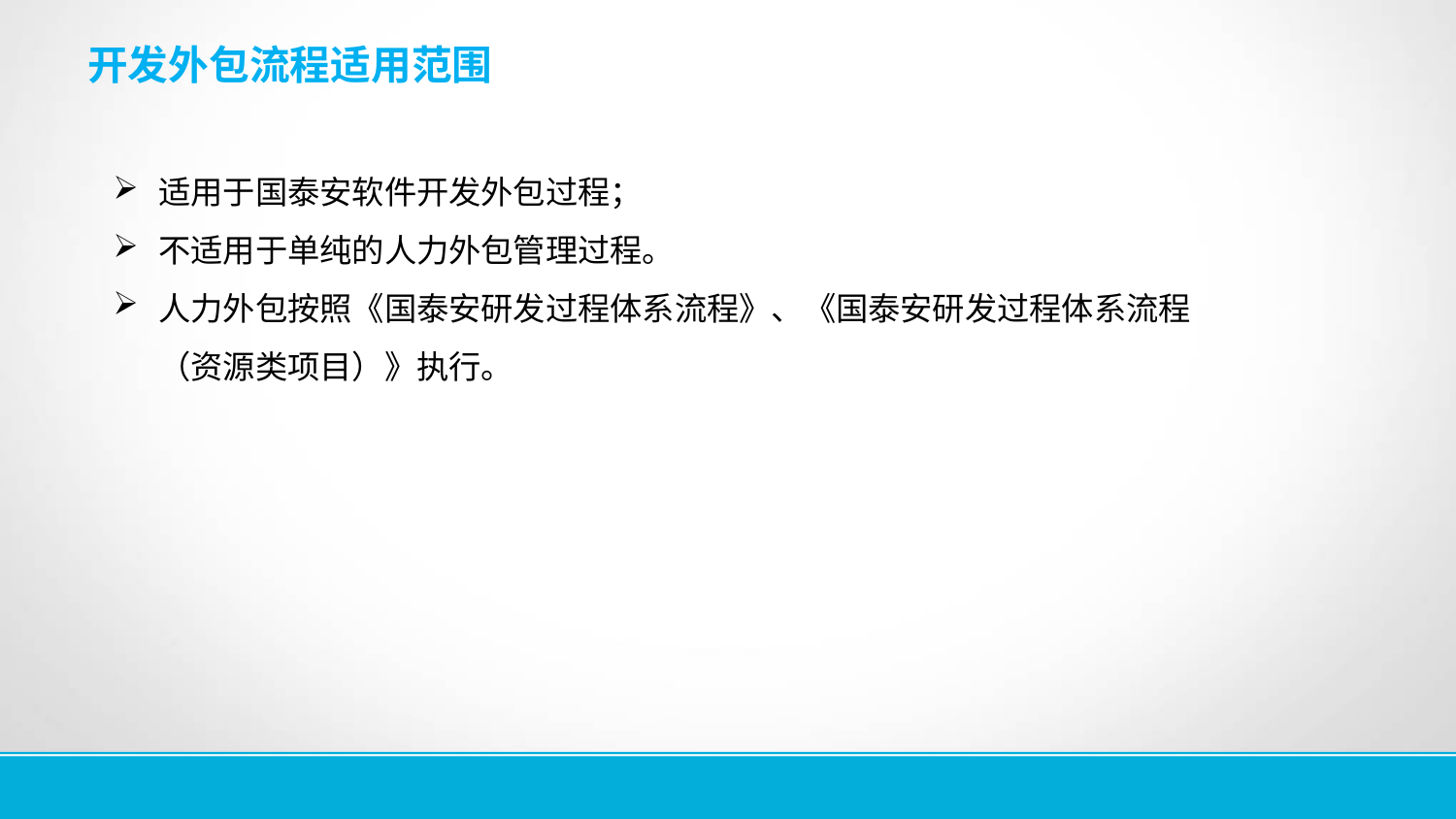

开发外包流程适用范围
适用于国泰安软件开发外包过程；
不适用于单纯的人力外包管理过程。
人力外包按照《国泰安研发过程体系流程》、《国泰安研发过程体系流程（资源类项目）》执行。